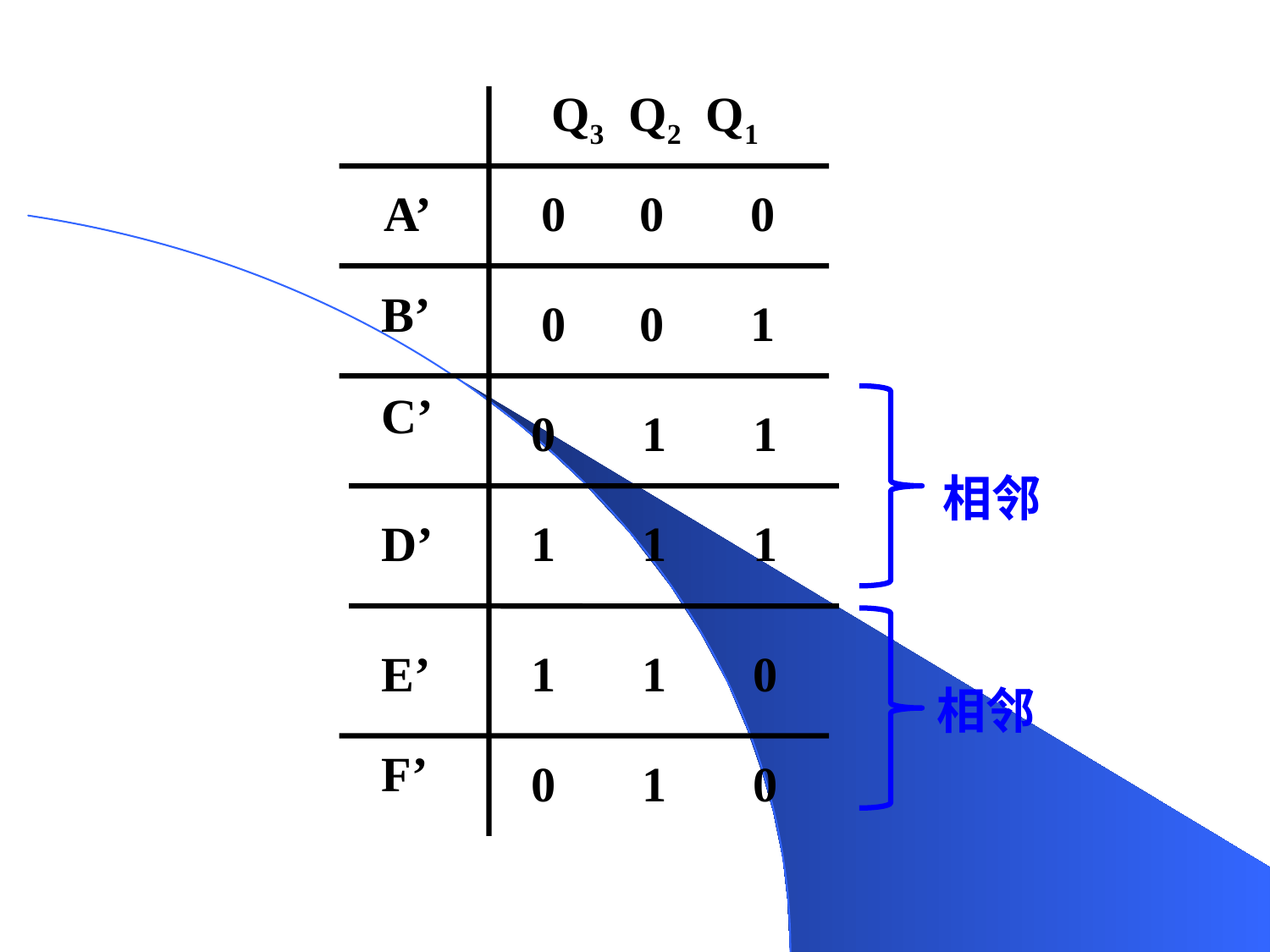

Q3  Q2  Q1

A’
0      0       0

B’
0      0       1

C’

0       1       1
相邻

D’
1       1       1

E’
1       1       0
相邻

F’
0       1       0